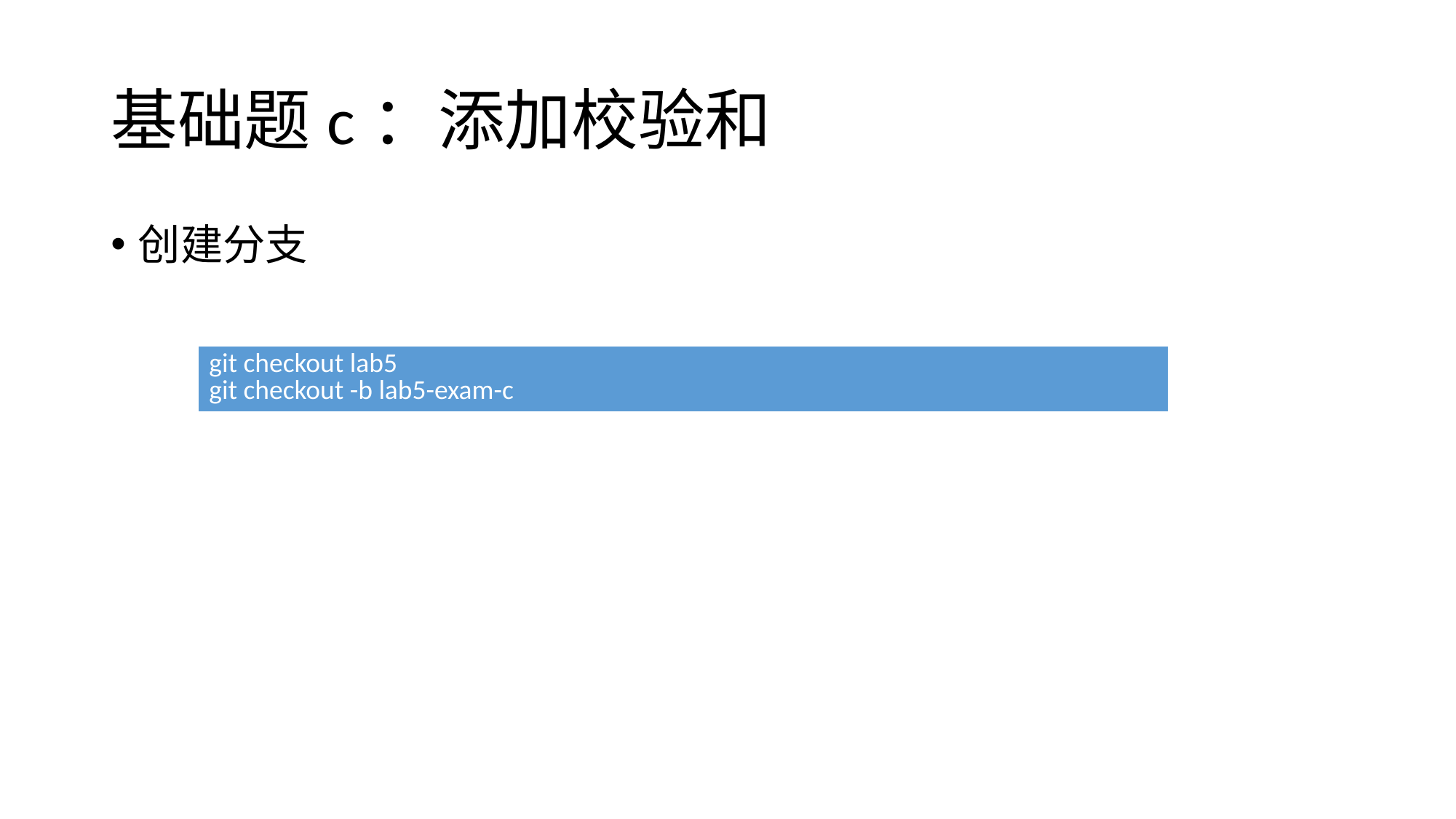

# 基础题c：添加校验和
创建分支

| git checkout lab5 git checkout -b lab5-exam-c |
| --- |